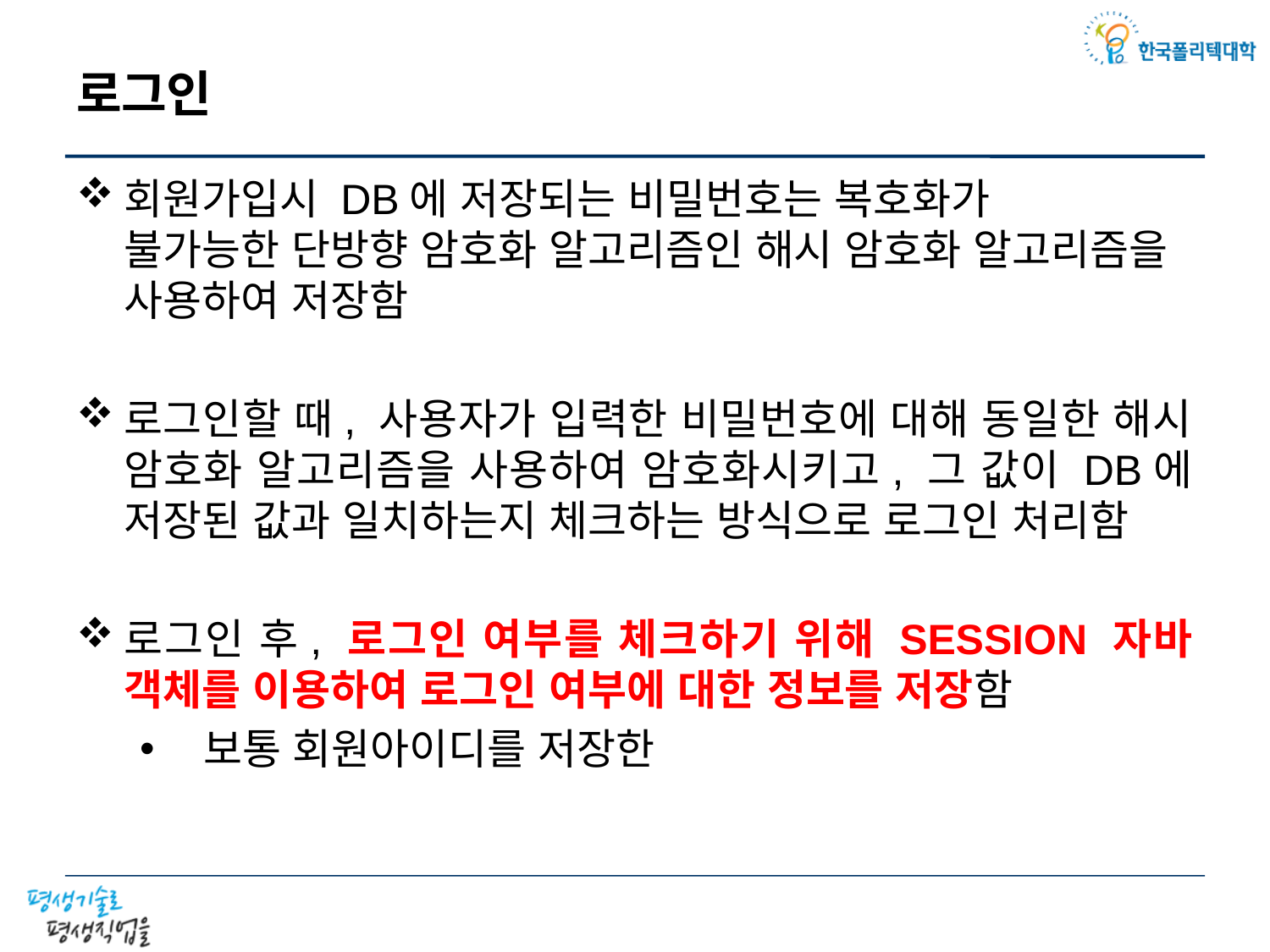

# 로그인
회원가입시 DB에 저장되는 비밀번호는 복호화가
불가능한 단방향 암호화 알고리즘인 해시 암호화 알고리즘을 사용하여 저장함

로그인할 때, 사용자가 입력한 비밀번호에 대해 동일한 해시 암호화 알고리즘을 사용하여 암호화시키고, 그 값이 DB에 저장된 값과 일치하는지 체크하는 방식으로 로그인 처리함

로그인 후, 로그인 여부를 체크하기 위해 SESSION 자바 객체를 이용하여 로그인 여부에 대한 정보를 저장함
보통 회원아이디를 저장한